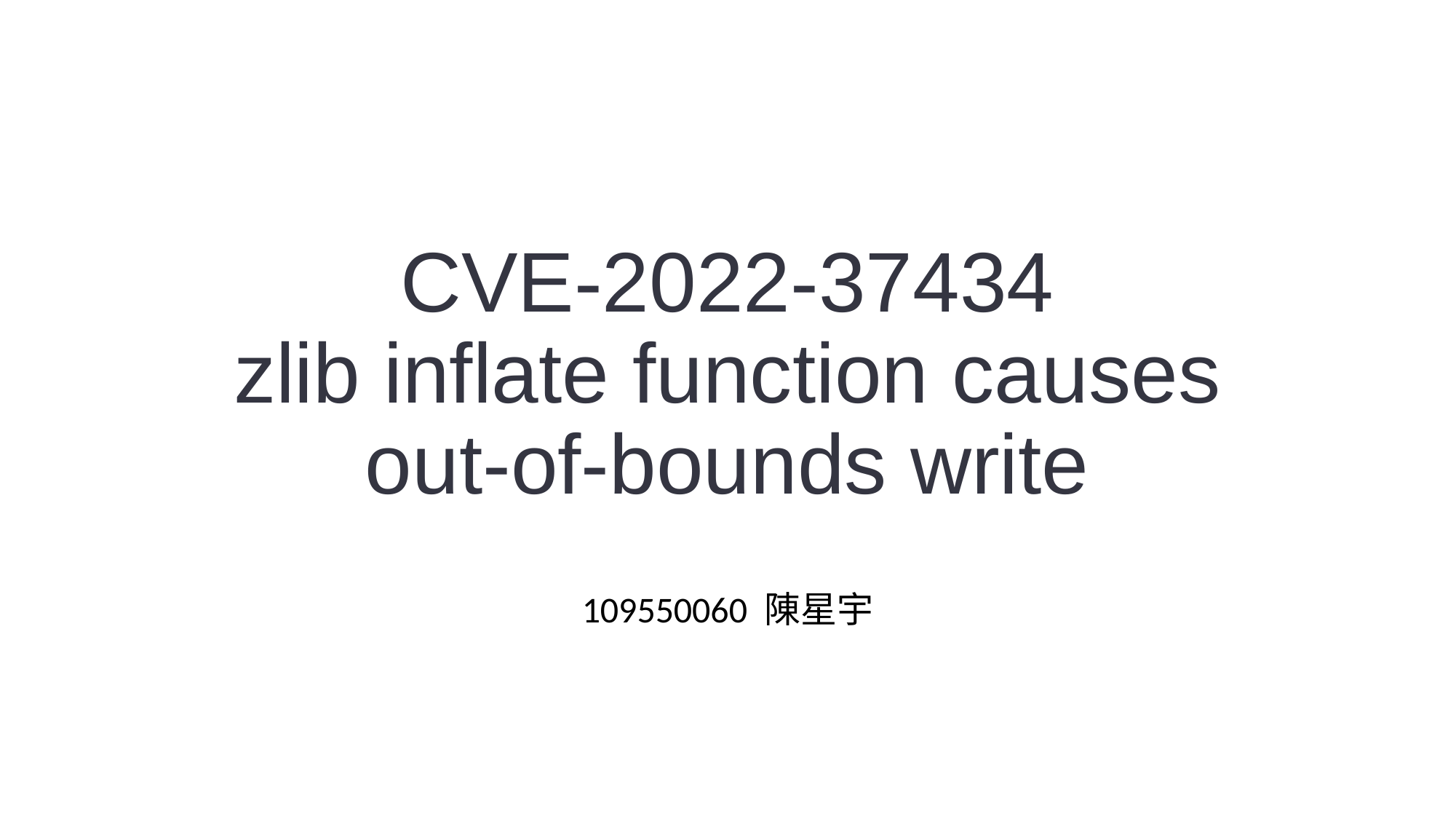

# CVE-2022-37434 zlib inflate function causes out-of-bounds write
109550060 陳星宇